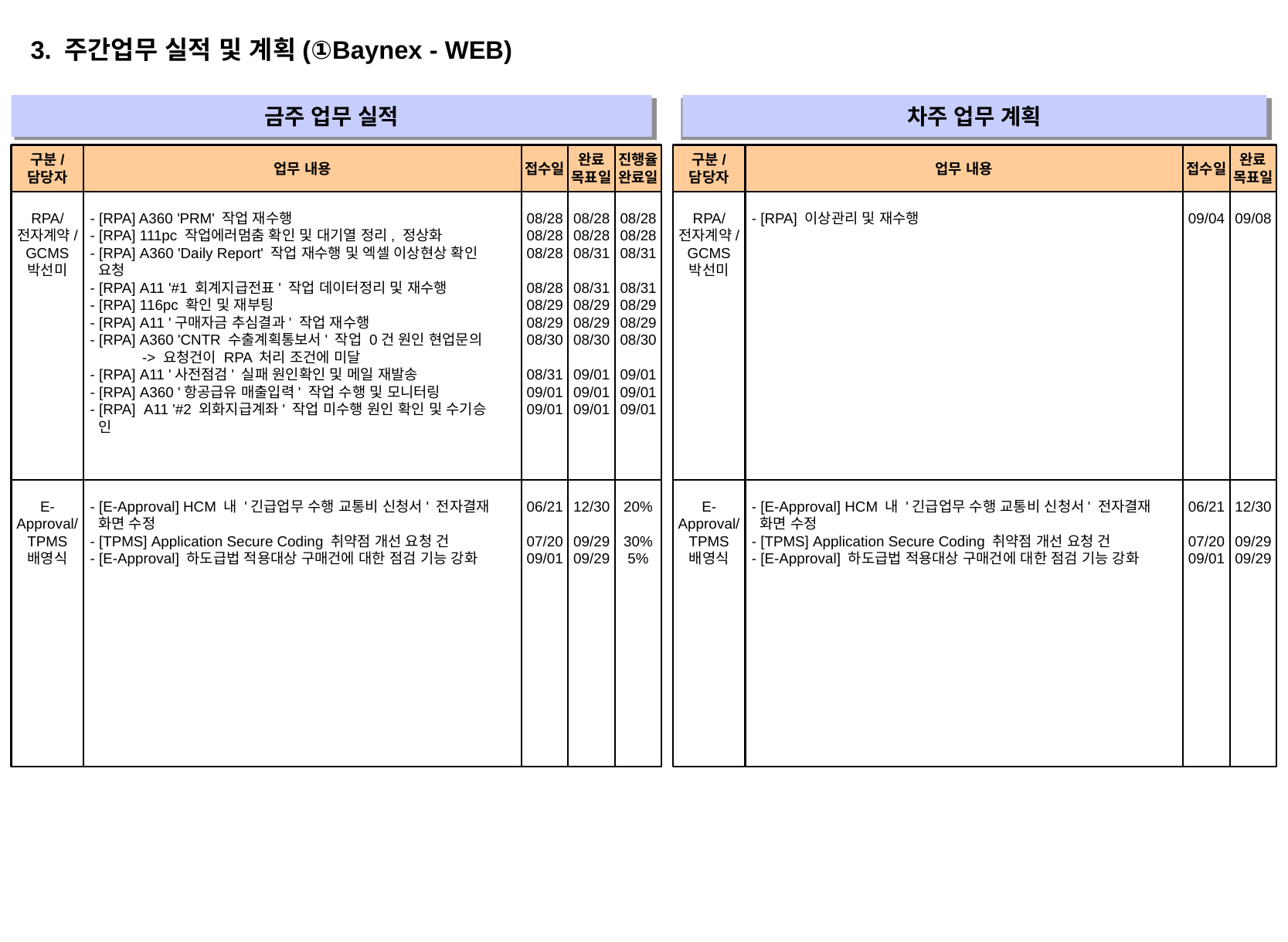

3. 주간업무 실적 및 계획(①Baynex - WEB)
금주 업무 실적
차주 업무 계획
" "
" "
구분/
담당자
업무 내용
접수일
완료
목표일
진행율
완료일
구분/
담당자
업무 내용
접수일
완료
목표일
RPA/
전자계약/
GCMS
박선미

- [RPA] A360 'PRM' 작업 재수행
- [RPA] 111pc 작업에러멈춤 확인 및 대기열 정리, 정상화
- [RPA] A360 'Daily Report' 작업 재수행 및 엑셀 이상현상 확인
  요청
- [RPA] A11 '#1 회계지급전표' 작업 데이터정리 및 재수행
- [RPA] 116pc 확인 및 재부팅
- [RPA] A11 '구매자금 추심결과' 작업 재수행
- [RPA] A360 'CNTR 수출계획통보서' 작업 0건 원인 현업문의
            -> 요청건이 RPA 처리 조건에 미달
- [RPA] A11 '사전점검' 실패 원인확인 및 메일 재발송
- [RPA] A360 '항공급유 매출입력' 작업 수행 및 모니터링
- [RPA]  A11 '#2 외화지급계좌' 작업 미수행 원인 확인 및 수기승
  인
08/28
08/28
08/28
08/28
08/29
08/29
08/30
08/31
09/01
09/01
08/28
08/28
08/31
08/31
08/29
08/29
08/30
09/01
09/01
09/01
08/28
08/28
08/31
08/31
08/29
08/29
08/30
09/01
09/01
09/01
RPA/
전자계약/
GCMS
박선미

- [RPA] 이상관리 및 재수행
09/04
09/08
E-Approval/
TPMS
배영식

- [E-Approval] HCM 내 '긴급업무 수행 교통비 신청서' 전자결재
  화면 수정
- [TPMS] Application Secure Coding 취약점 개선 요청 건
- [E-Approval] 하도급법 적용대상 구매건에 대한 점검 기능 강화
06/21
07/20
09/01
12/30
09/29
09/29
20%
30%
5%
E-Approval/
TPMS
배영식

- [E-Approval] HCM 내 '긴급업무 수행 교통비 신청서' 전자결재
  화면 수정
- [TPMS] Application Secure Coding 취약점 개선 요청 건
- [E-Approval] 하도급법 적용대상 구매건에 대한 점검 기능 강화
06/21
07/20
09/01
12/30
09/29
09/29